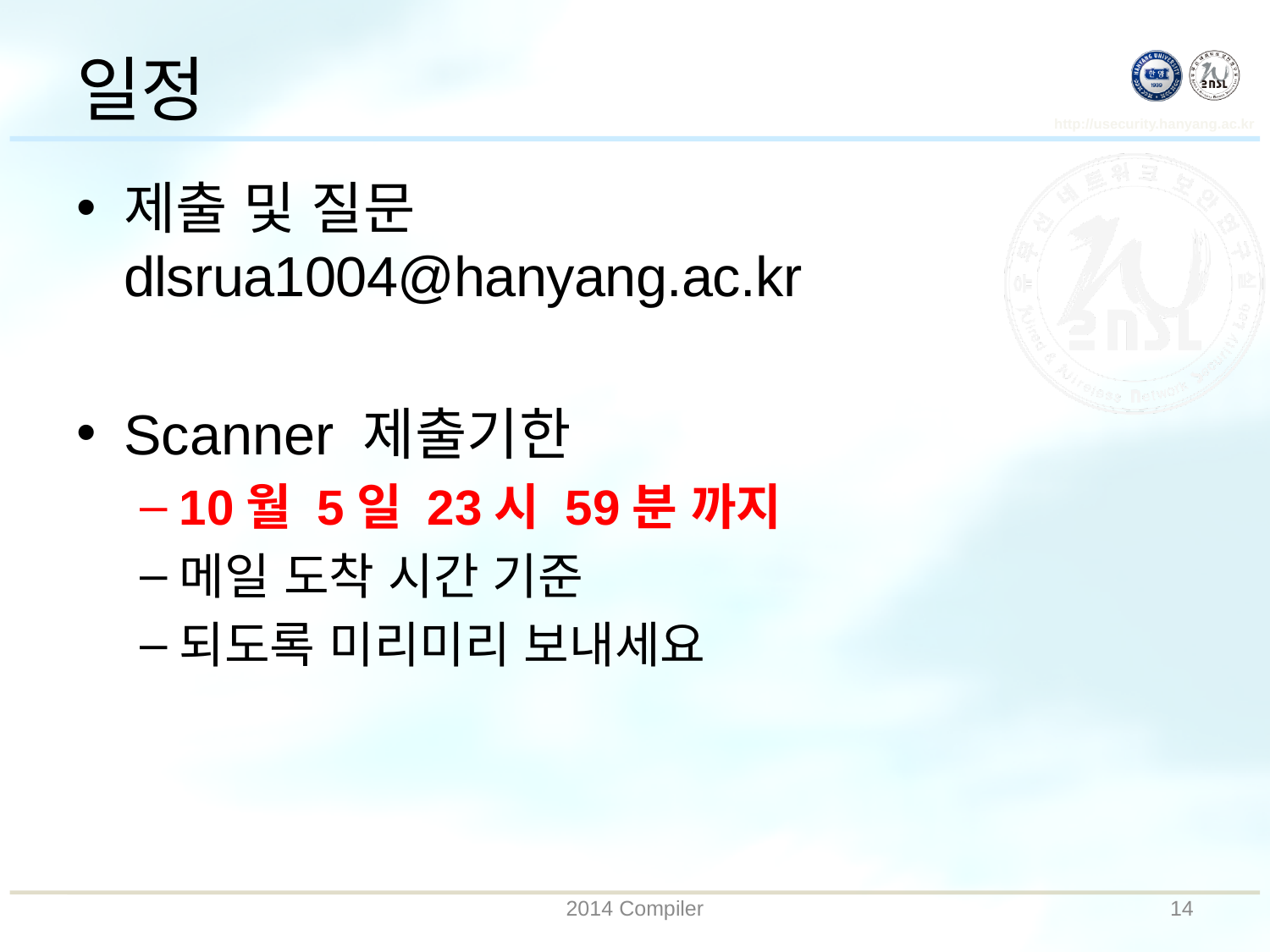

# 일정
제출 및 질문
dlsrua1004@hanyang.ac.kr

Scanner 제출기한
10월 5일 23시 59분 까지
메일 도착 시간 기준
되도록 미리미리 보내세요

2014 Compiler
14